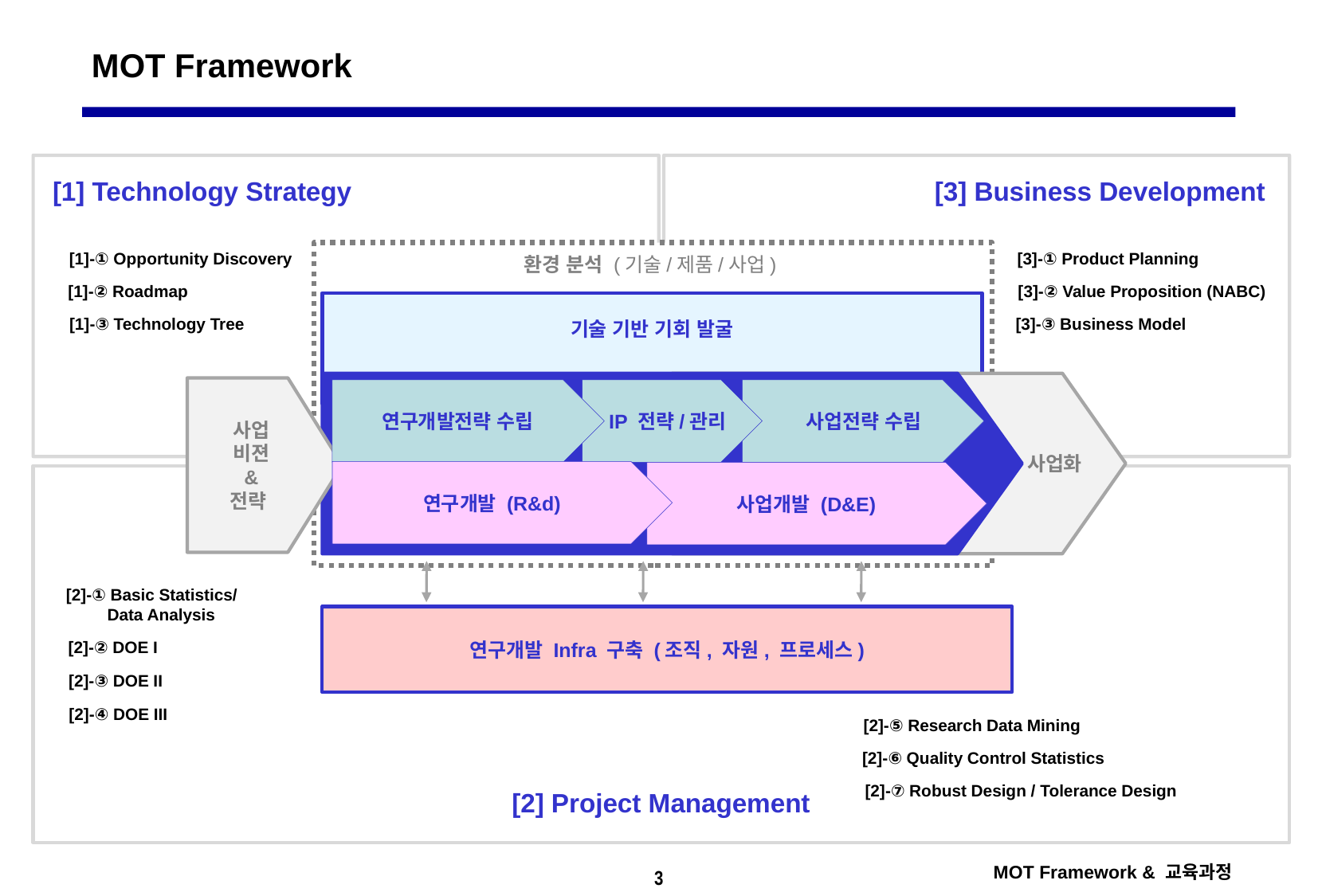

MOT Framework

[1] Technology Strategy
[3] Business Development
[1]-① Opportunity Discovery
환경 분석 (기술/제품/사업)
[3]-① Product Planning
[1]-② Roadmap
[3]-② Value Proposition (NABC)
기술 기반 기회 발굴
[1]-③ Technology Tree
[3]-③ Business Model

사업화
사업
비젼
&
전략
연구개발전략 수립
  IP 전략/관리
   사업전략 수립
연구개발 (R&d)
사업개발 (D&E)

[2]-① Basic Statistics/
         Data Analysis
연구개발 Infra 구축 (조직, 자원, 프로세스)
[2]-② DOE I
[2]-③ DOE II
[2]-④ DOE III
[2]-⑤ Research Data Mining
[2]-⑥ Quality Control Statistics
[2]-⑦ Robust Design / Tolerance Design
[2] Project Management